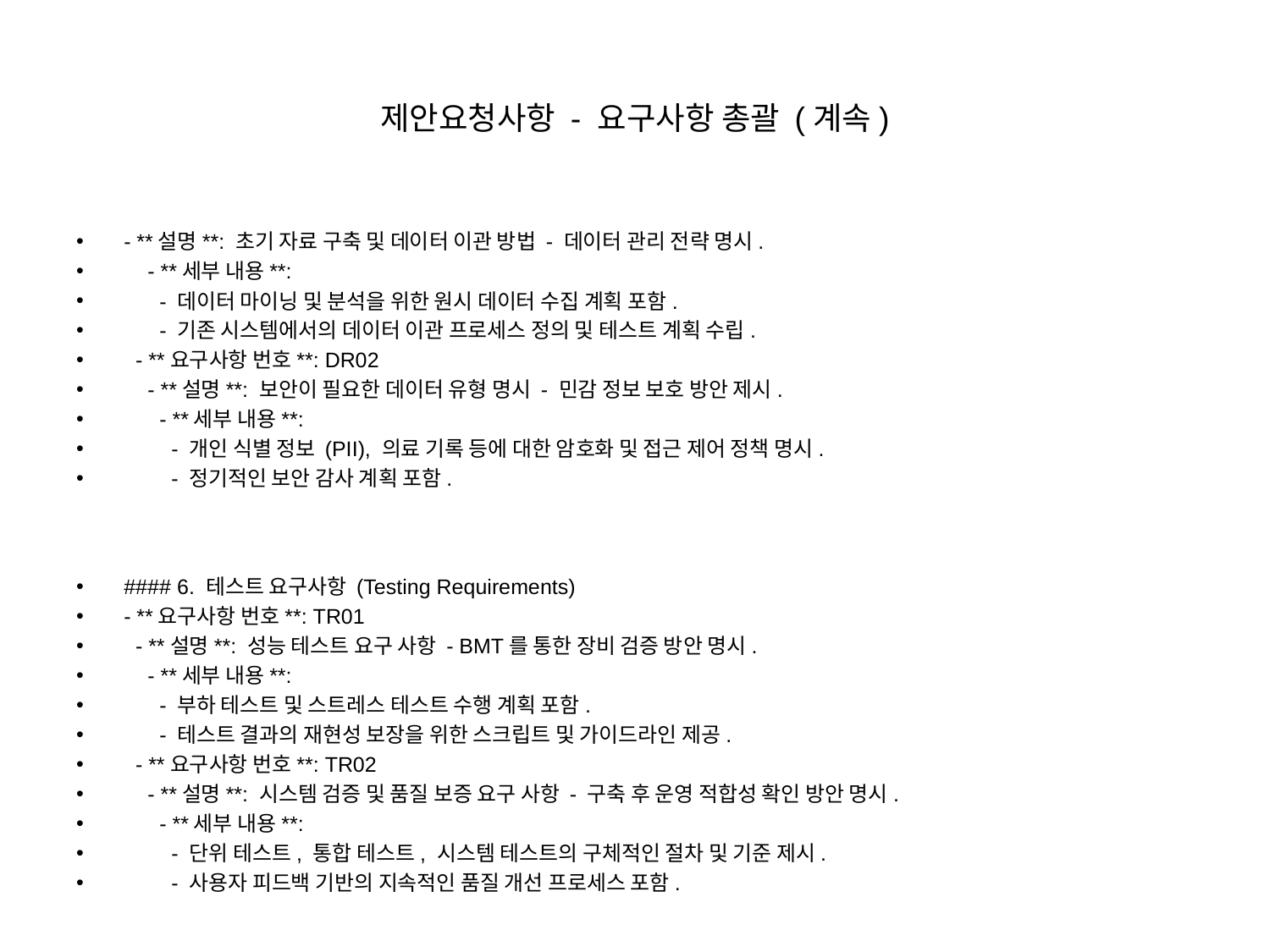

# 제안요청사항 - 요구사항 총괄 (계속)
- **설명**: 초기 자료 구축 및 데이터 이관 방법 - 데이터 관리 전략 명시.
    - **세부 내용**:
      - 데이터 마이닝 및 분석을 위한 원시 데이터 수집 계획 포함.
      - 기존 시스템에서의 데이터 이관 프로세스 정의 및 테스트 계획 수립.
  - **요구사항 번호**: DR02
    - **설명**: 보안이 필요한 데이터 유형 명시 - 민감 정보 보호 방안 제시.
      - **세부 내용**:
        - 개인 식별 정보 (PII), 의료 기록 등에 대한 암호화 및 접근 제어 정책 명시.
        - 정기적인 보안 감사 계획 포함.

#### 6. 테스트 요구사항 (Testing Requirements)
- **요구사항 번호**: TR01
  - **설명**: 성능 테스트 요구 사항 - BMT를 통한 장비 검증 방안 명시.
    - **세부 내용**:
      - 부하 테스트 및 스트레스 테스트 수행 계획 포함.
      - 테스트 결과의 재현성 보장을 위한 스크립트 및 가이드라인 제공.
  - **요구사항 번호**: TR02
    - **설명**: 시스템 검증 및 품질 보증 요구 사항 - 구축 후 운영 적합성 확인 방안 명시.
      - **세부 내용**:
        - 단위 테스트, 통합 테스트, 시스템 테스트의 구체적인 절차 및 기준 제시.
        - 사용자 피드백 기반의 지속적인 품질 개선 프로세스 포함.

#### 7. 품질 요구사항 (Quality Requirements)
- **요구사항 번호**: QR01